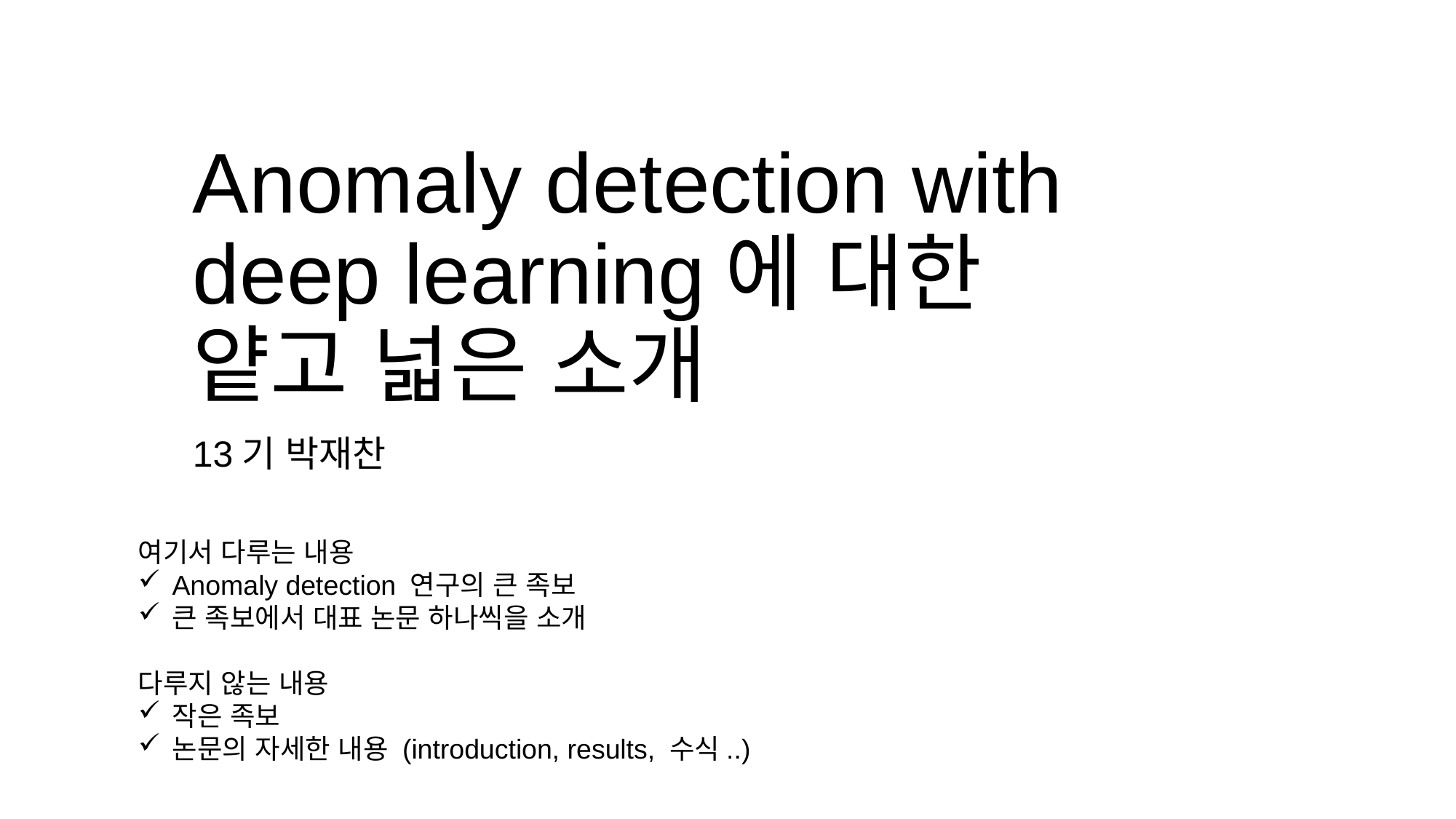

# Anomaly detection with deep learning에 대한 얕고 넓은 소개
13기 박재찬
여기서 다루는 내용
Anomaly detection 연구의 큰 족보
큰 족보에서 대표 논문 하나씩을 소개

다루지 않는 내용
작은 족보
논문의 자세한 내용 (introduction, results, 수식..)